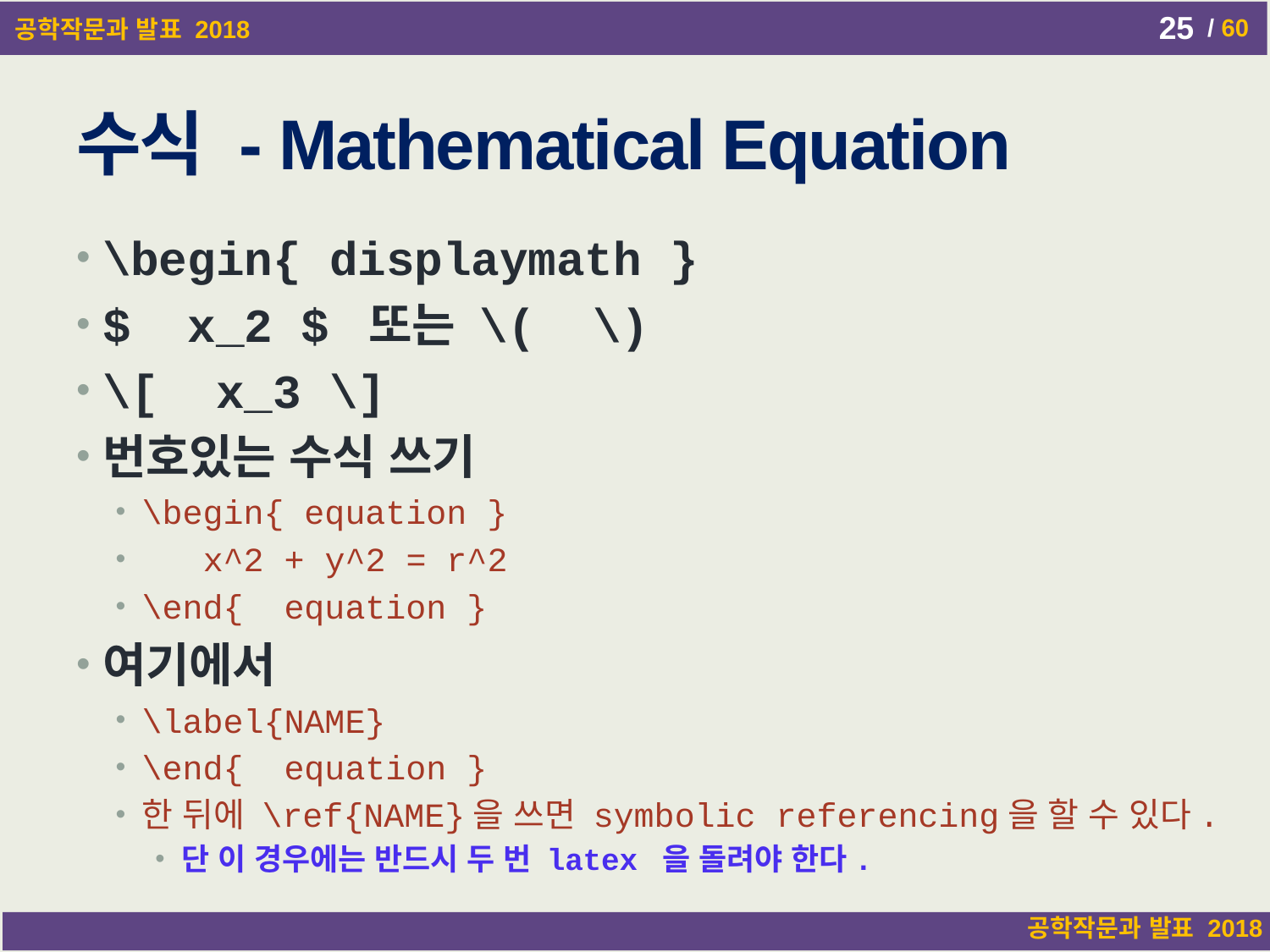

25
# 수식 - Mathematical Equation
\begin{ displaymath }
$  x_2 $ 또는 \(  \)
\[  x_3 \]
번호있는 수식 쓰기
\begin{ equation }
   x^2 + y^2 = r^2
\end{  equation }
여기에서
\label{NAME}
\end{  equation }
한 뒤에 \ref{NAME}을 쓰면 symbolic referencing을 할 수 있다.
단 이 경우에는 반드시 두 번 latex 을 돌려야 한다.